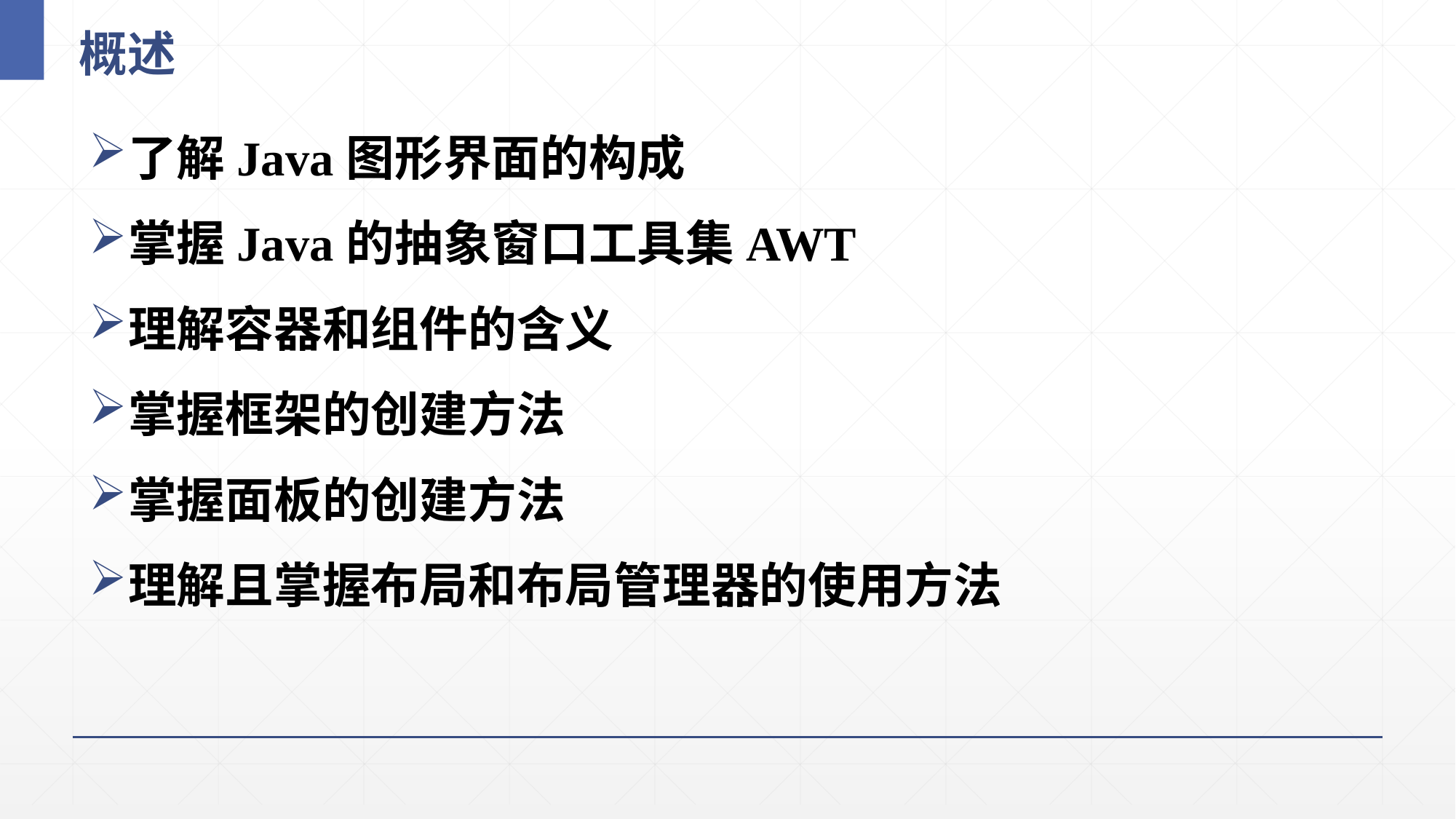

2
# 概述
了解Java图形界面的构成
掌握Java的抽象窗口工具集AWT
理解容器和组件的含义
掌握框架的创建方法
掌握面板的创建方法
理解且掌握布局和布局管理器的使用方法